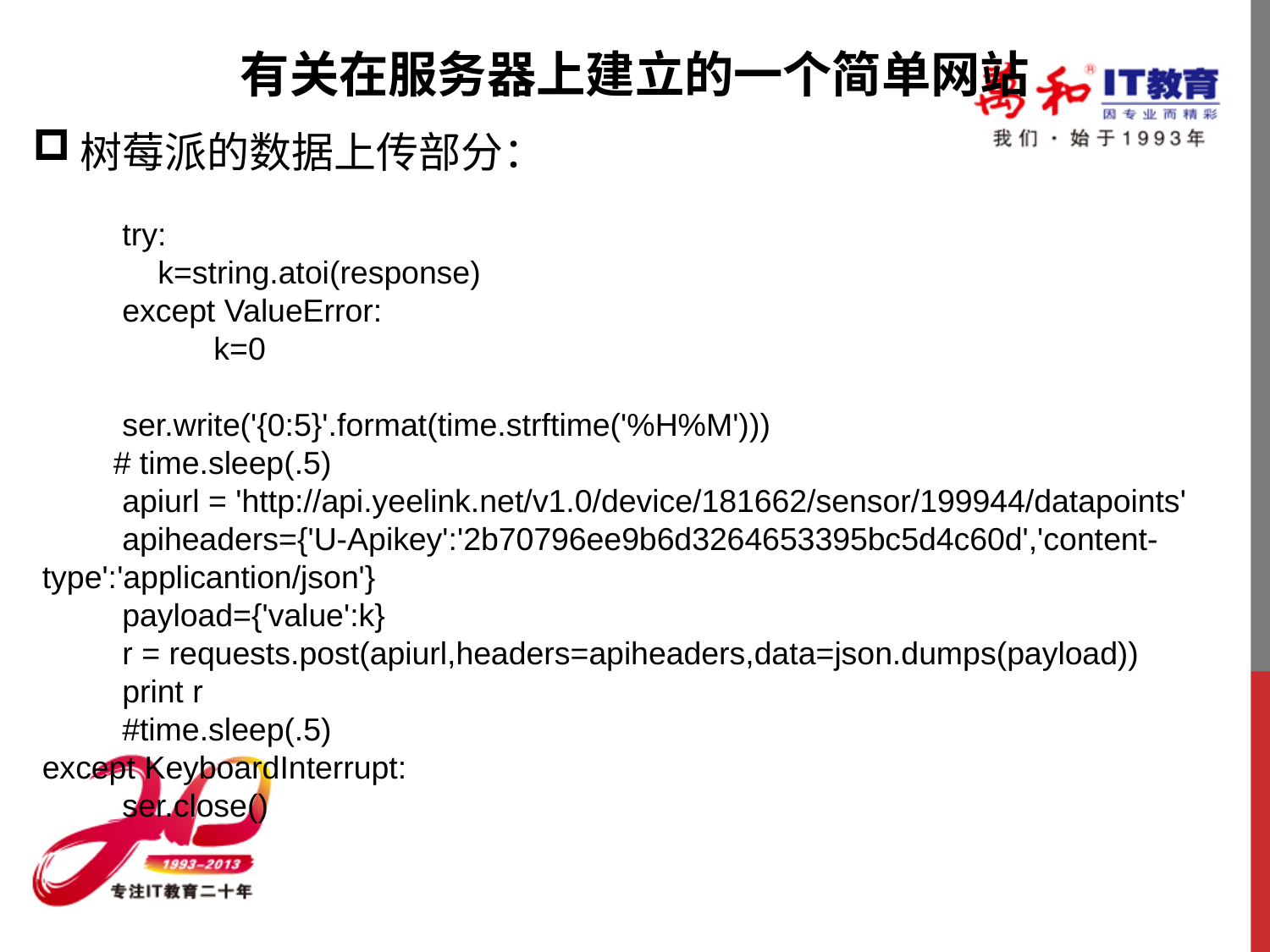

# 有关在服务器上建立的一个简单网站
树莓派的数据上传部分：
         try:
             k=string.atoi(response)
         except ValueError:
	     k=0

         ser.write('{0:5}'.format(time.strftime('%H%M')))
        # time.sleep(.5)
         apiurl = 'http://api.yeelink.net/v1.0/device/181662/sensor/199944/datapoints'
         apiheaders={'U-Apikey':'2b70796ee9b6d3264653395bc5d4c60d','content-type':'applicantion/json'}
         payload={'value':k}
         r = requests.post(apiurl,headers=apiheaders,data=json.dumps(payload))
         print r
         #time.sleep(.5)
except KeyboardInterrupt:
         ser.close()